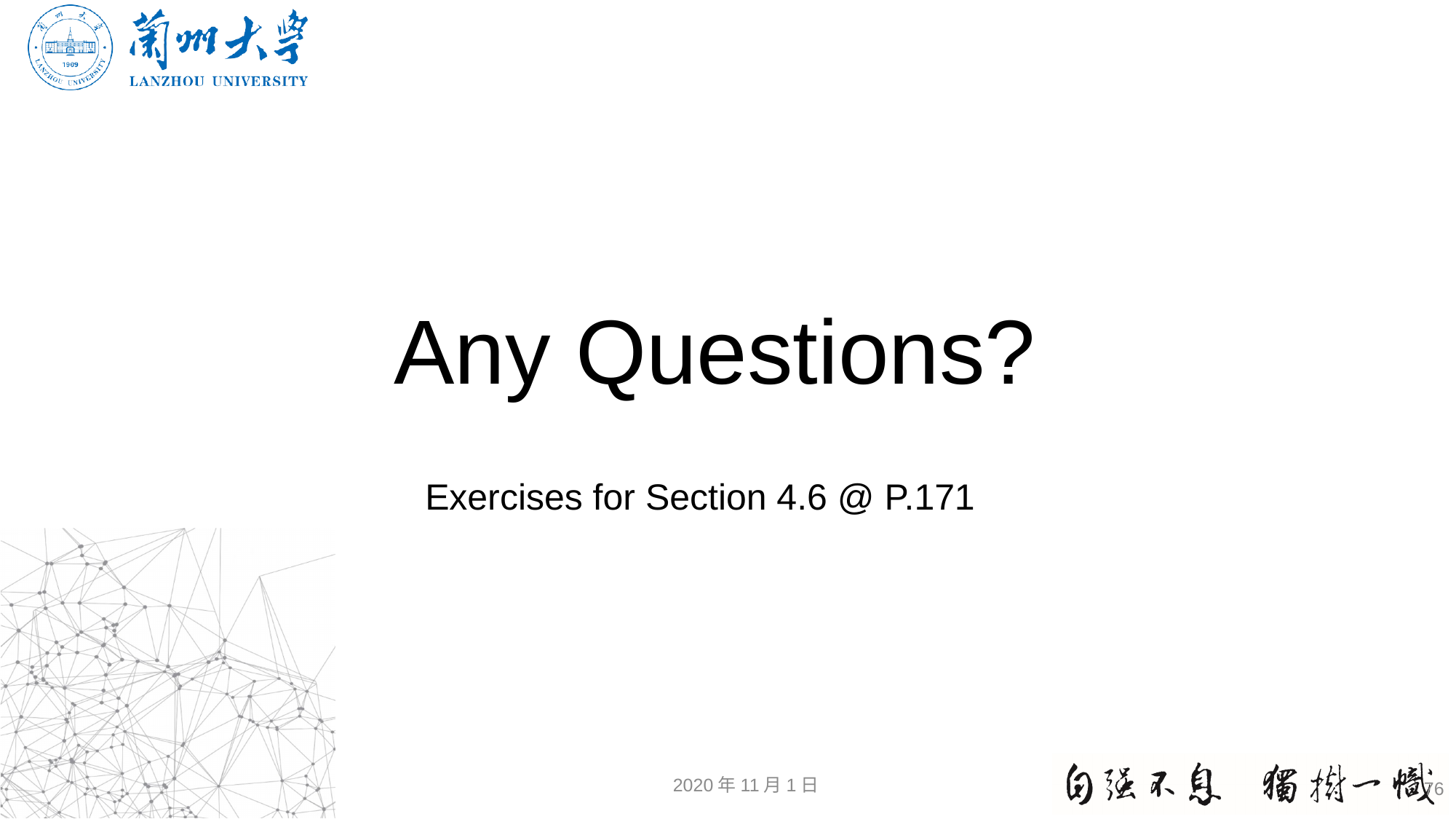

# Any Questions?
Exercises for Section 4.6 @ P.171
2020年11月1日
76